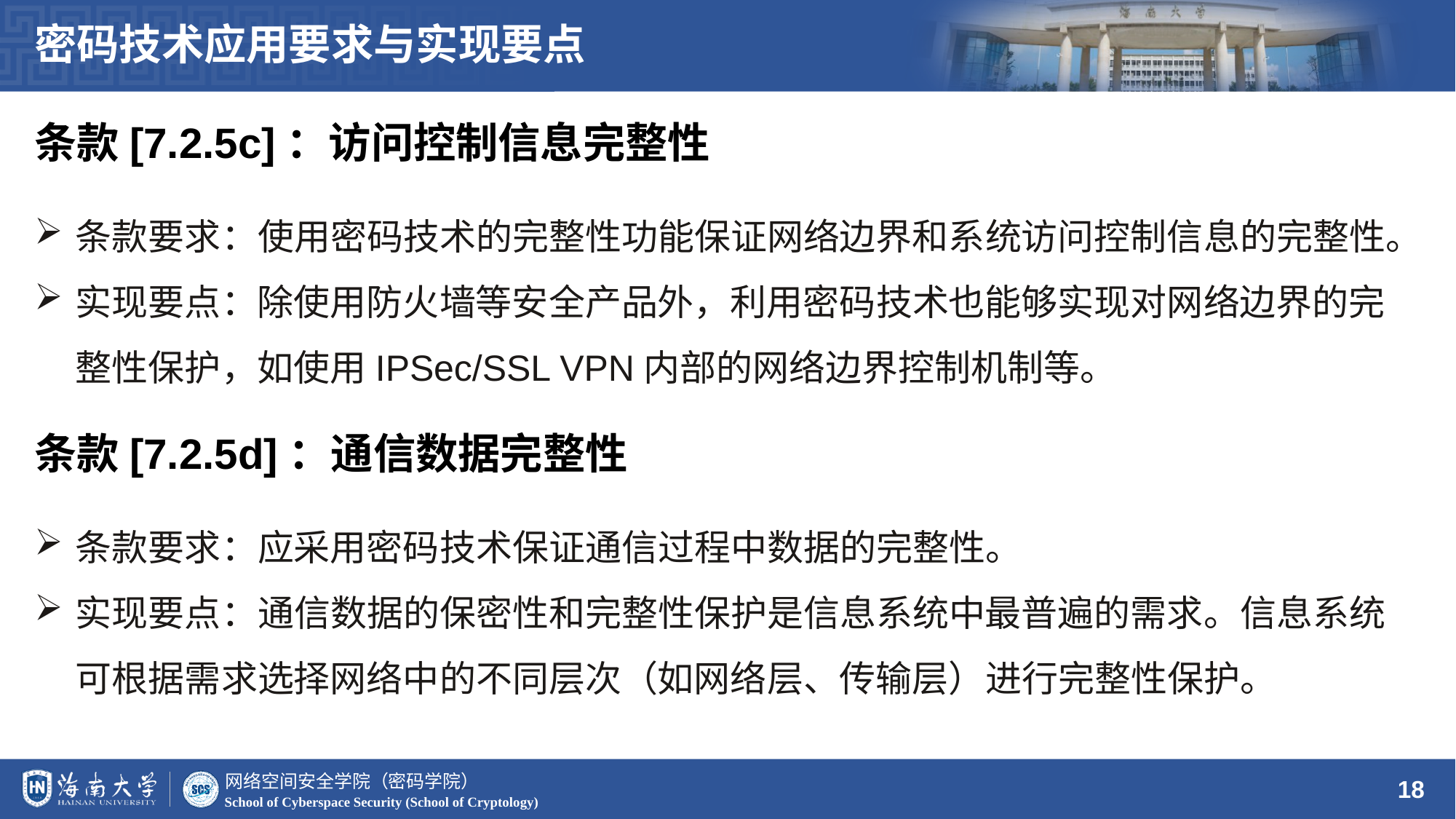

密码技术应用要求与实现要点
条款[7.2.5c]：访问控制信息完整性
条款要求：使用密码技术的完整性功能保证网络边界和系统访问控制信息的完整性。
实现要点：除使用防火墙等安全产品外，利用密码技术也能够实现对网络边界的完整性保护，如使用IPSec/SSL VPN内部的网络边界控制机制等。
条款[7.2.5d]：通信数据完整性
条款要求：应采用密码技术保证通信过程中数据的完整性。
实现要点：通信数据的保密性和完整性保护是信息系统中最普遍的需求。信息系统可根据需求选择网络中的不同层次（如网络层、传输层）进行完整性保护。
18